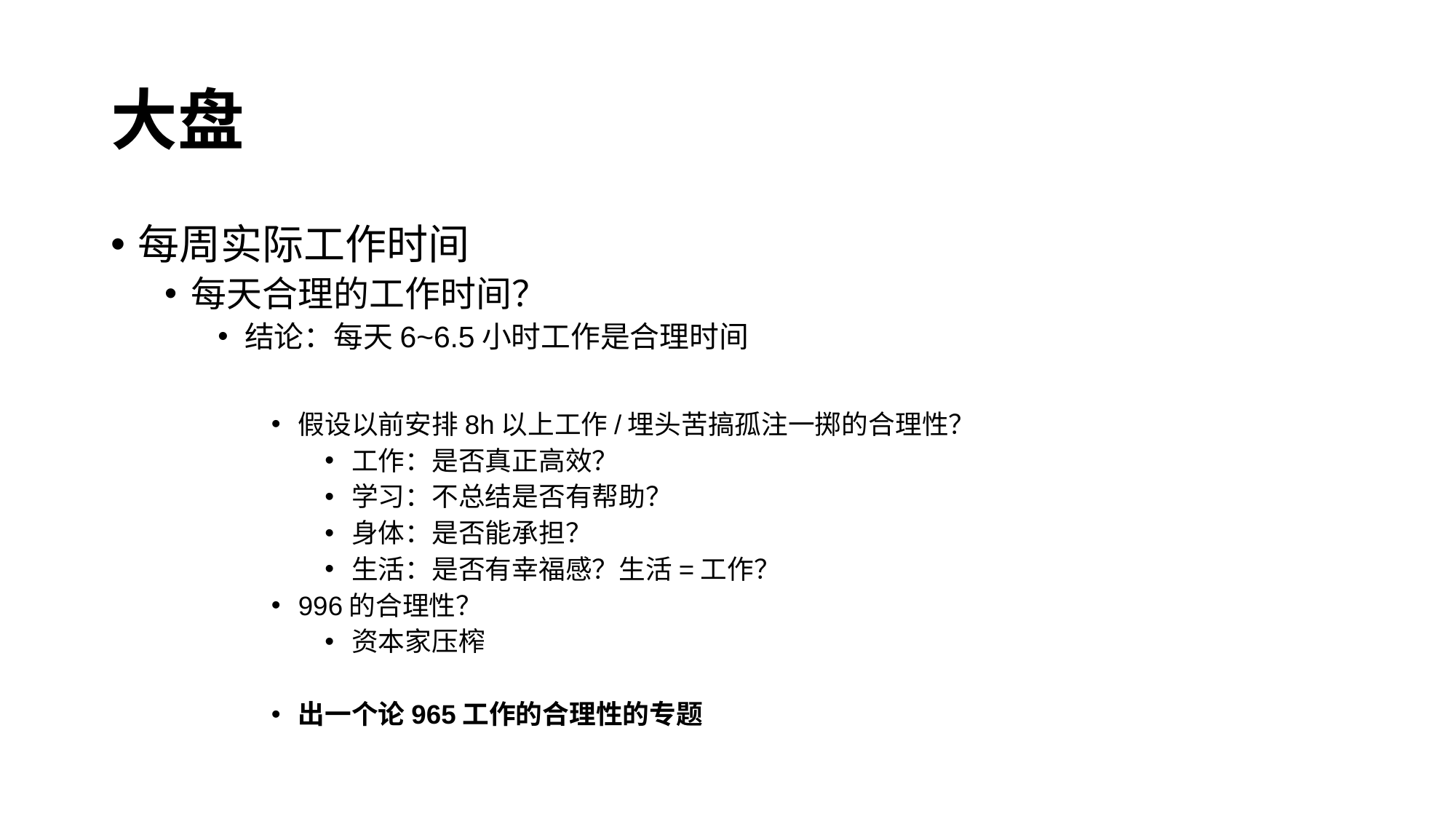

# 大盘
每周实际工作时间
每天合理的工作时间？
结论：每天6~6.5小时工作是合理时间

假设以前安排8h以上工作/埋头苦搞孤注一掷的合理性？
工作：是否真正高效？
学习：不总结是否有帮助？
身体：是否能承担？
生活：是否有幸福感？生活=工作？
996的合理性？
资本家压榨

出一个论965工作的合理性的专题